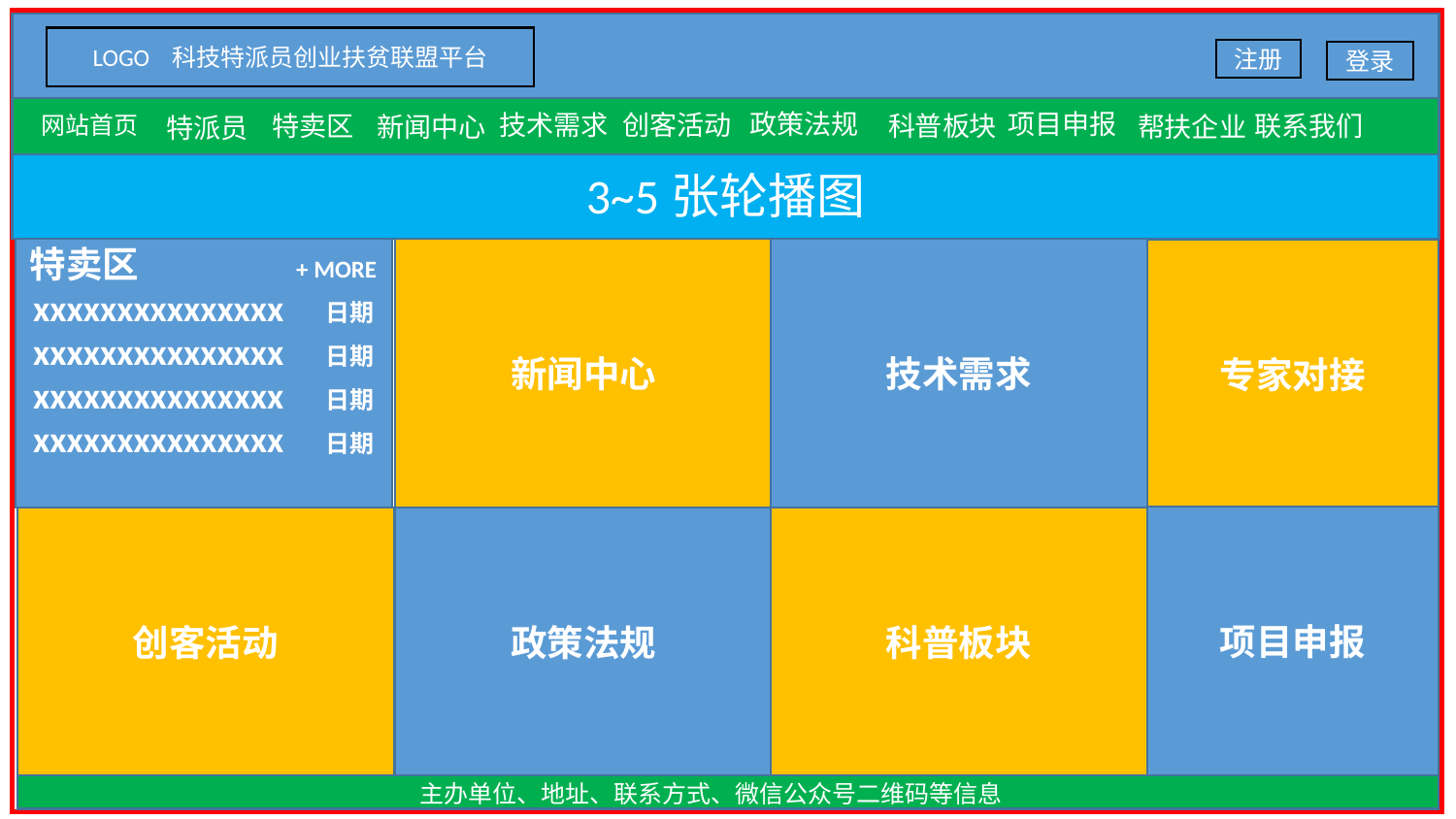

LOGO   科技特派员创业扶贫联盟平台
注册
登录

政策法规
项目申报
技术需求
创客活动
联系我们
网站首页
科普板块
特卖区
新闻中心
帮扶企业
特派员
3~5张轮播图

特卖区                  + MORE
xxxxxxxxxxxxxxx    日期
xxxxxxxxxxxxxxx    日期
xxxxxxxxxxxxxxx    日期
xxxxxxxxxxxxxxx    日期

新闻中心
技术需求
专家对接
项目申报
创客活动
政策法规
科普板块
主办单位、地址、联系方式、微信公众号二维码等信息